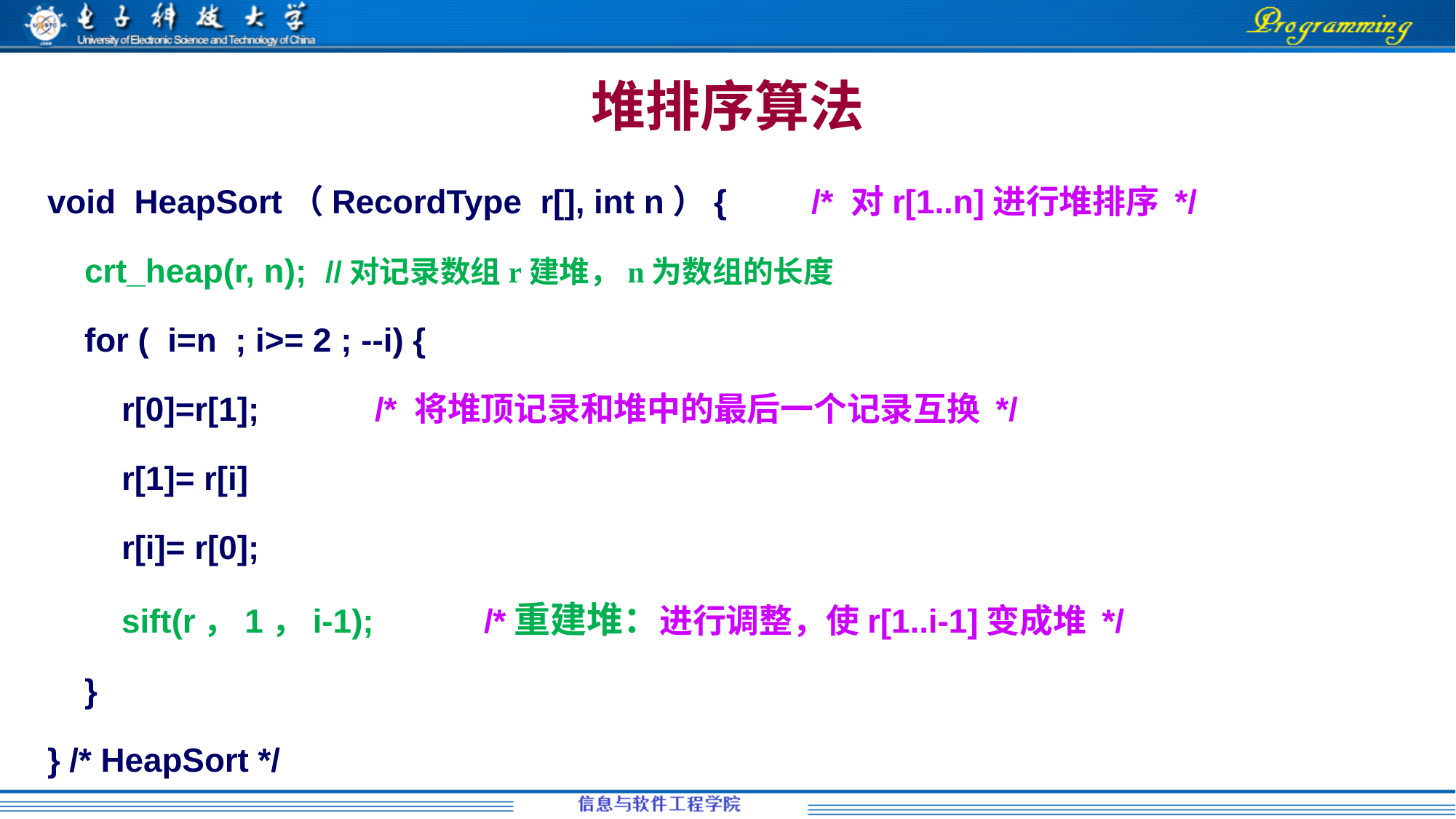

# 堆排序算法
void  HeapSort（RecordType  r[], int n）{	/* 对r[1..n]进行堆排序 */
    crt_heap(r, n);  //对记录数组r建堆，n为数组的长度
    for (  i=n  ; i>= 2 ; --i) {
        r[0]=r[1];		/* 将堆顶记录和堆中的最后一个记录互换 */
        r[1]= r[i]
        r[i]= r[0];
        sift(r，1，i-1);		/*重建堆：进行调整，使r[1..i-1]变成堆 */
    }
} /* HeapSort */